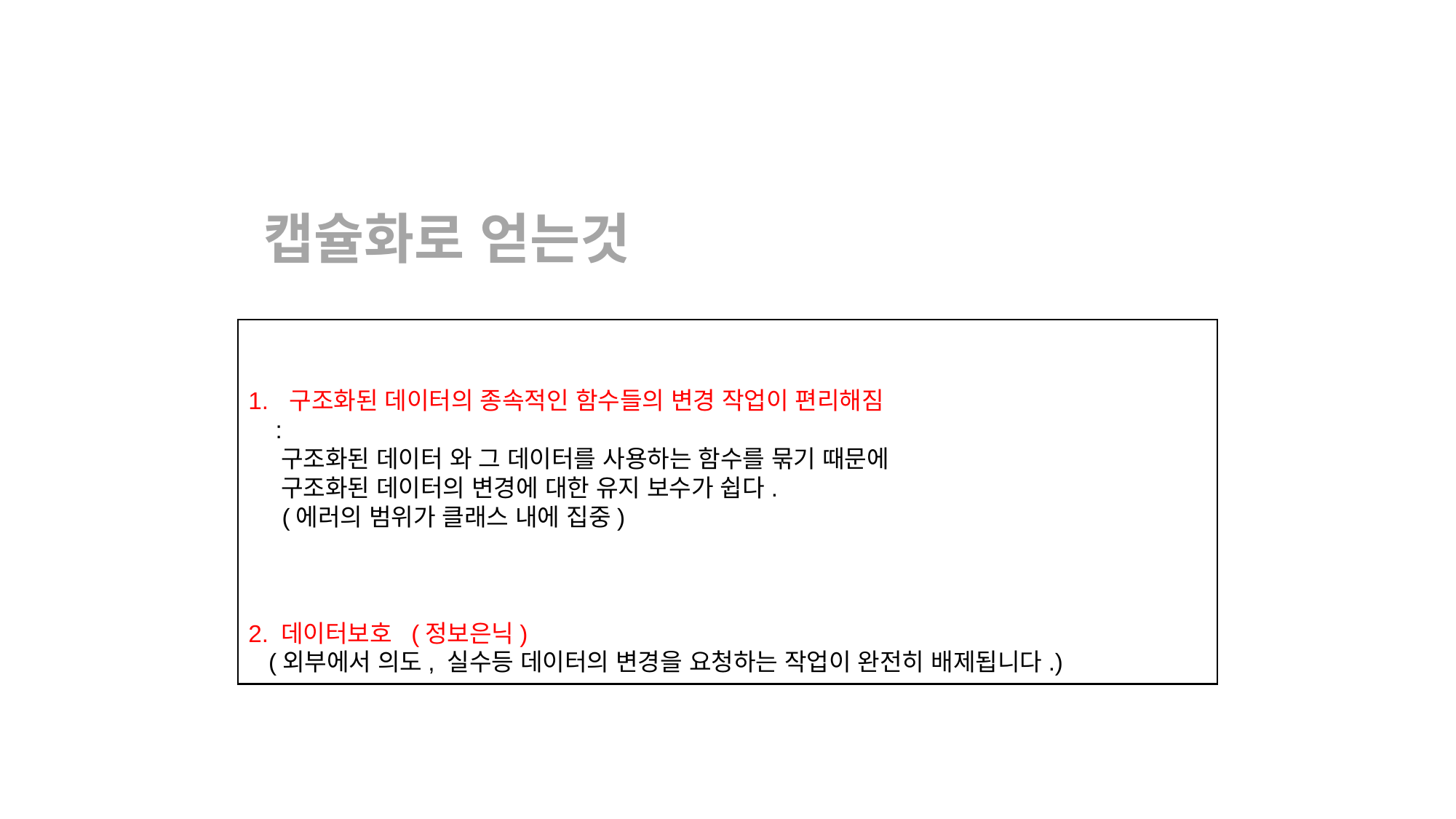

캡슐화로 얻는것

구조화된 데이터의 종속적인 함수들의 변경 작업이 편리해짐
    :
    구조화된 데이터 와 그 데이터를 사용하는 함수를 묶기 때문에
    구조화된 데이터의 변경에 대한 유지 보수가 쉽다.
     (에러의 범위가 클래스 내에 집중)

2. 데이터보호  (정보은닉)
   (외부에서 의도, 실수등 데이터의 변경을 요청하는 작업이 완전히 배제됩니다.)